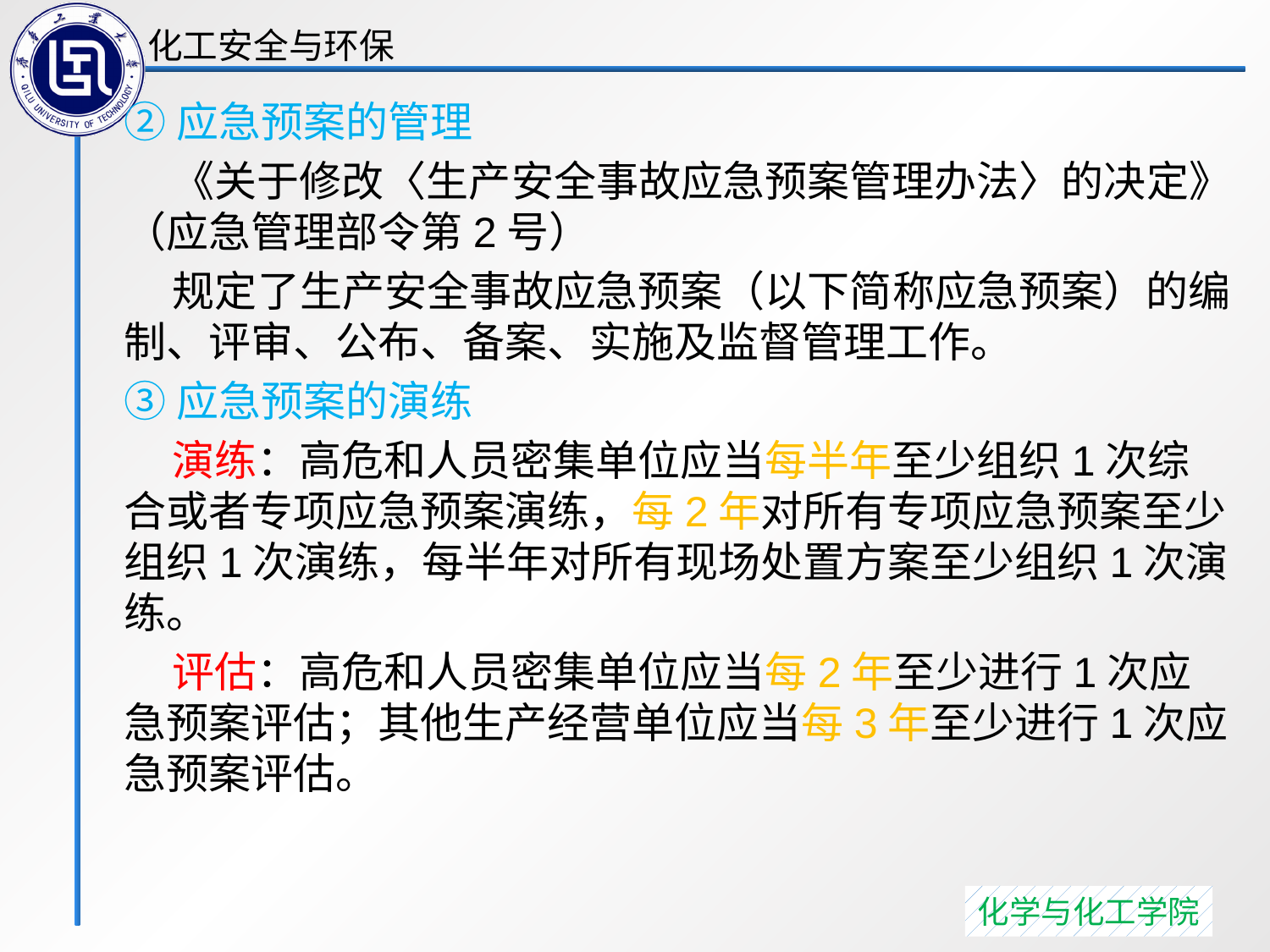

②应急预案的管理
    《关于修改〈生产安全事故应急预案管理办法〉的决定》（应急管理部令第2号）
    规定了生产安全事故应急预案（以下简称应急预案）的编制、评审、公布、备案、实施及监督管理工作。
③应急预案的演练
    演练：高危和人员密集单位应当每半年至少组织1次综合或者专项应急预案演练，每2年对所有专项应急预案至少组织1次演练，每半年对所有现场处置方案至少组织1次演练。
    评估：高危和人员密集单位应当每2年至少进行1次应急预案评估；其他生产经营单位应当每3年至少进行1次应急预案评估。